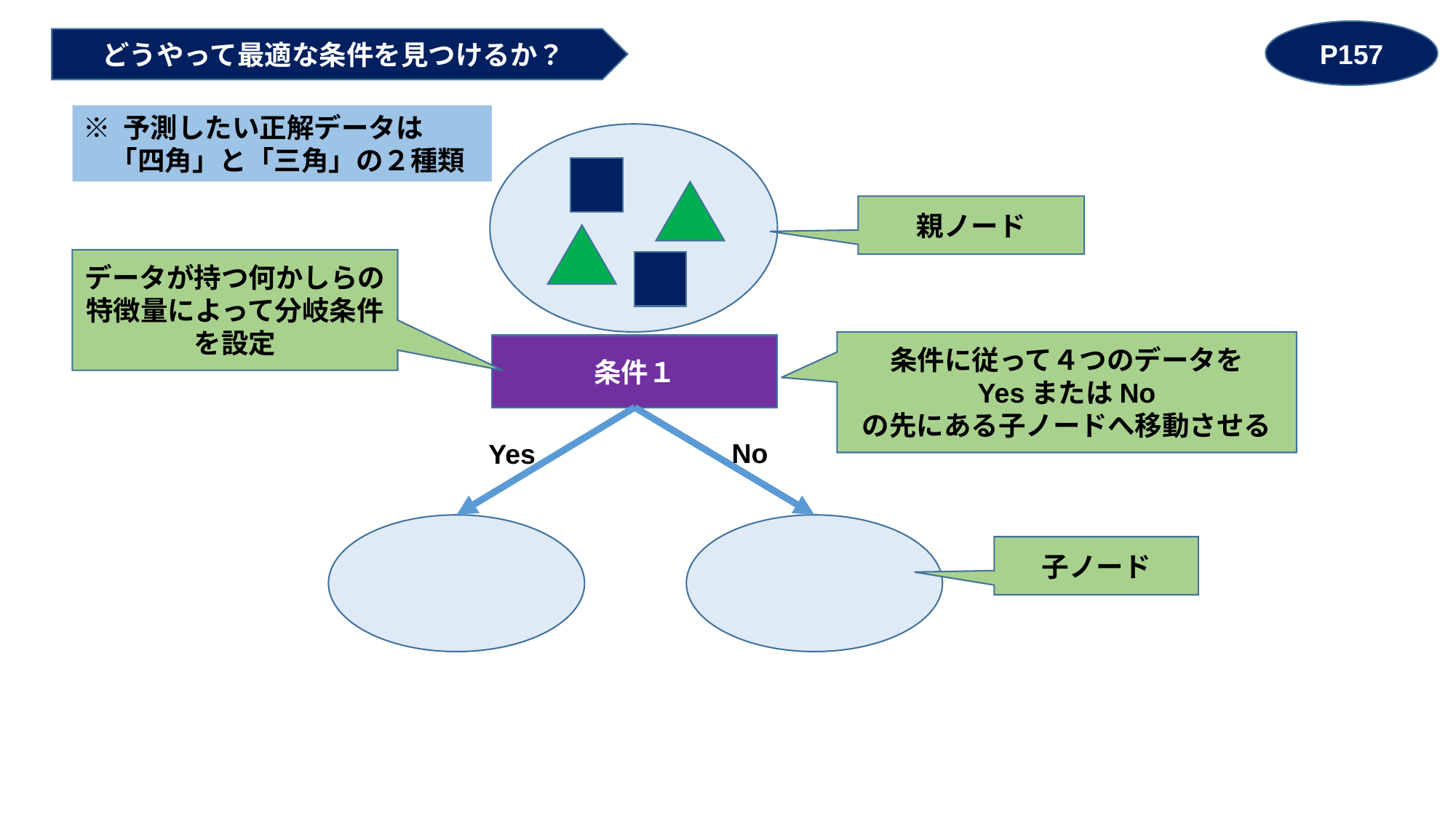

P157
どうやって最適な条件を見つけるか？
※ 予測したい正解データは
　「四角」と「三角」の２種類

親ノード
データが持つ何かしらの特徴量によって分岐条件を設定
条件に従って４つのデータを
YesまたはNo
の先にある子ノードへ移動させる
条件１
No
Yes

子ノード